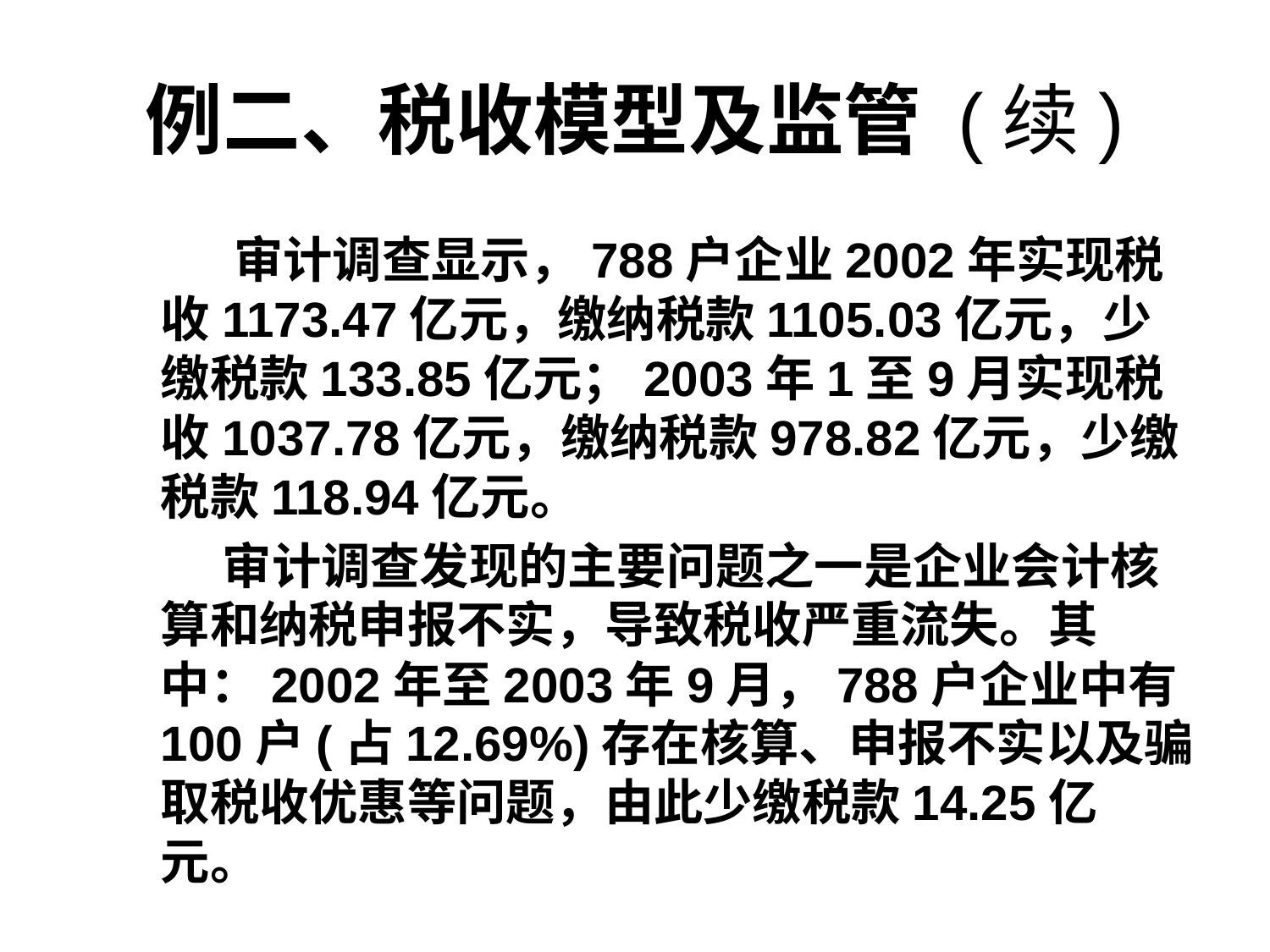

# 例二、税收模型及监管 (续)
             审计调查显示，788户企业2002年实现税收1173.47亿元，缴纳税款1105.03亿元，少缴税款133.85亿元；2003年1至9月实现税收1037.78亿元，缴纳税款978.82亿元，少缴税款118.94亿元。
            审计调查发现的主要问题之一是企业会计核算和纳税申报不实，导致税收严重流失。其中：2002年至2003年9月，788户企业中有100户(占12.69%)存在核算、申报不实以及骗取税收优惠等问题，由此少缴税款14.25亿元。